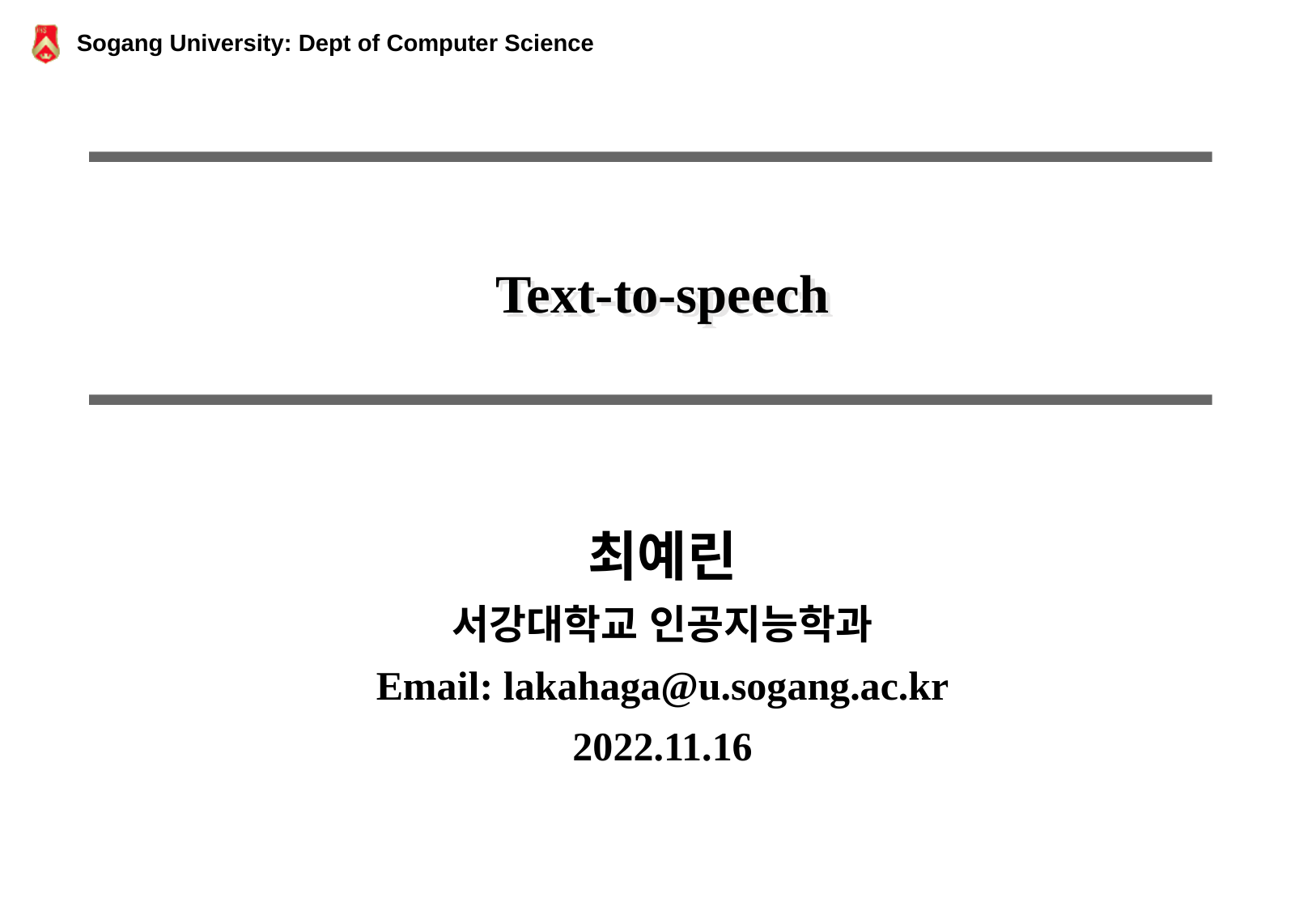

# Text-to-speech
최예린
서강대학교 인공지능학과
Email: lakahaga@u.sogang.ac.kr
2022.11.16